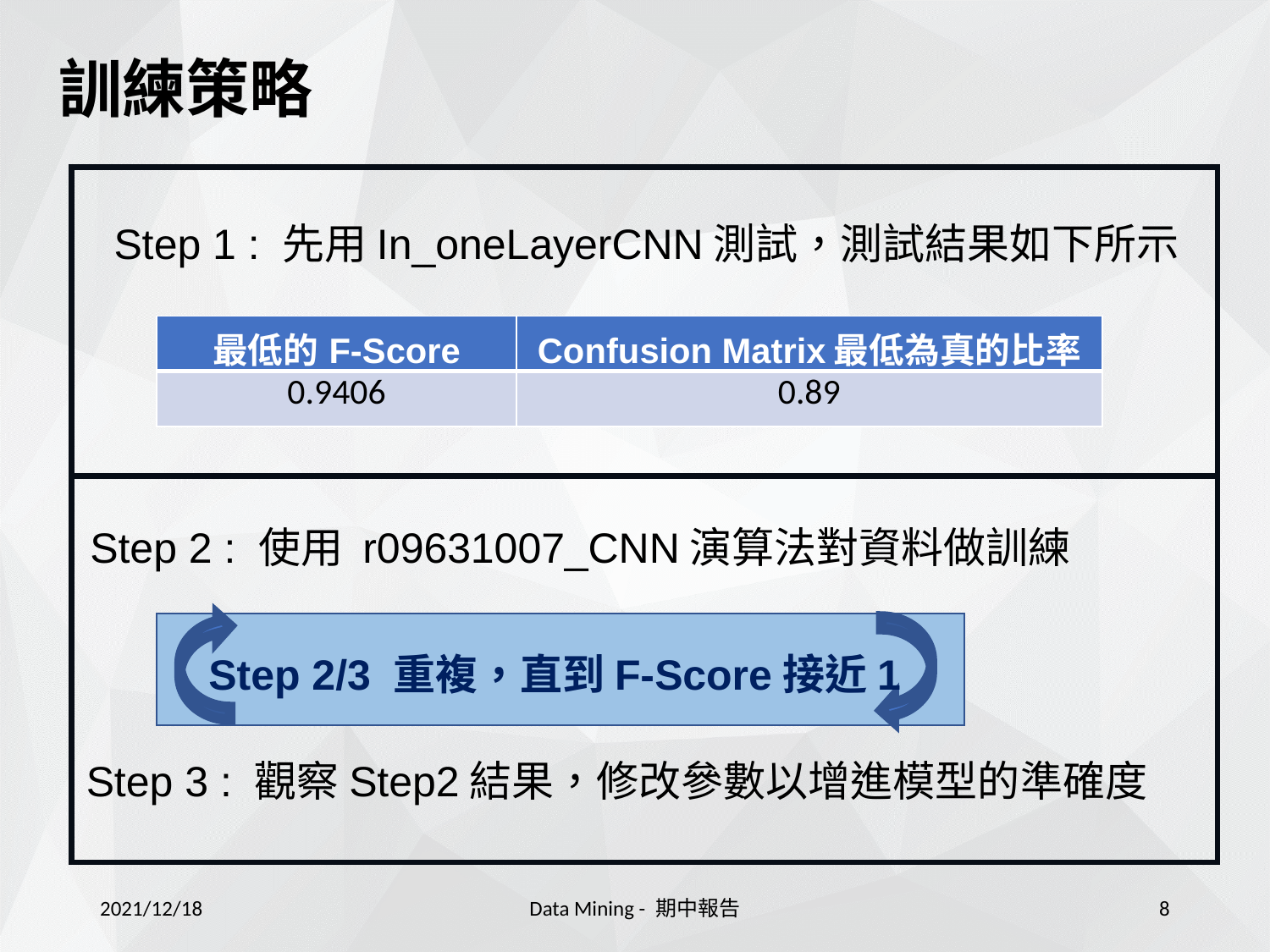

訓練策略

Step 1 : 先用In_oneLayerCNN測試，測試結果如下所示
| 最低的F-Score | Confusion Matrix最低為真的比率 |
| --- | --- |
| 0.9406 | 0.89 |
Step 2 : 使用 r09631007_CNN演算法對資料做訓練

Step 2/3 重複，直到F-Score接近1

Step 3 : 觀察Step2結果，修改參數以增進模型的準確度
2021/12/18
Data Mining - 期中報告
8